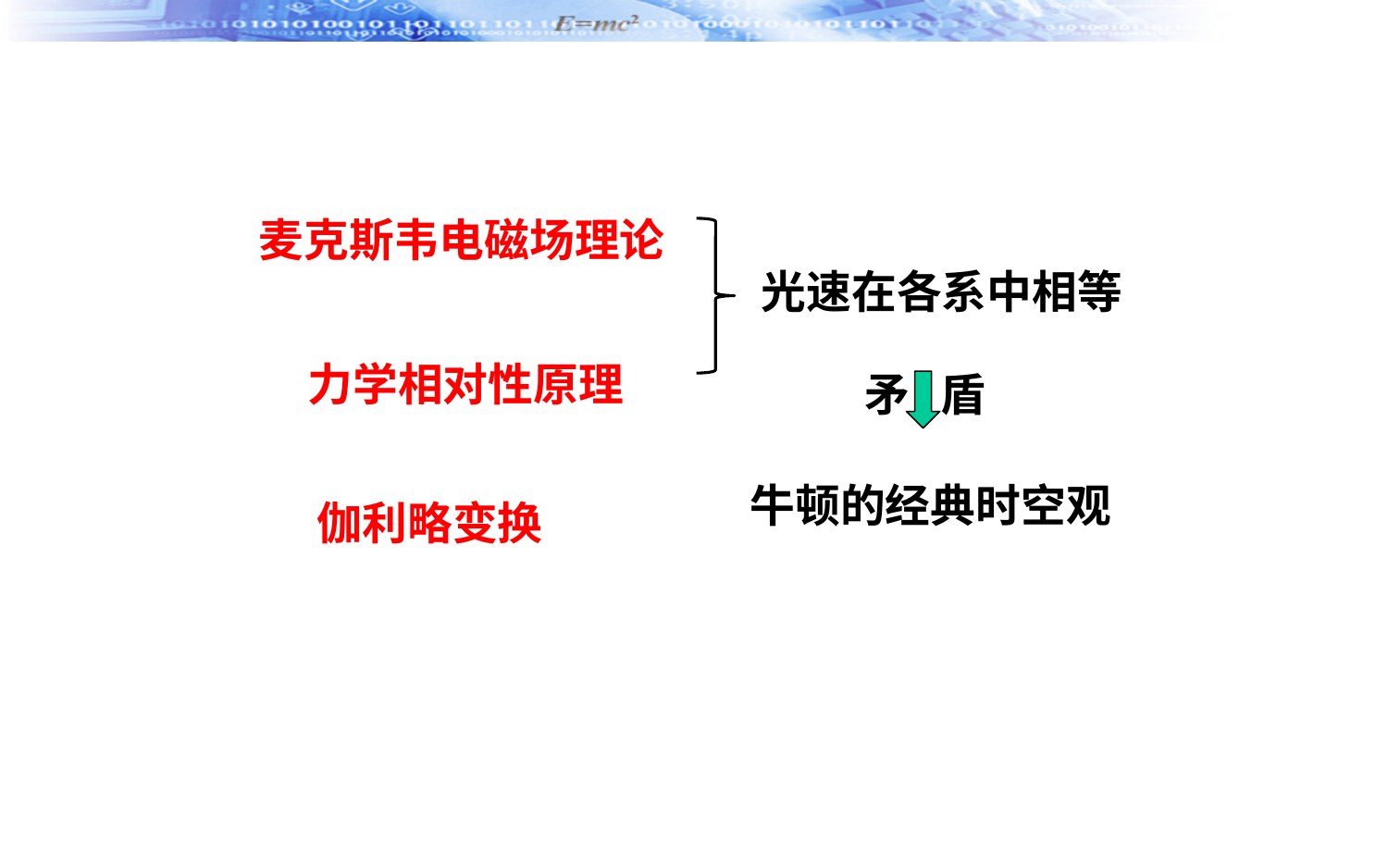

麦克斯韦电磁场理论

光速在各系中相等
力学相对性原理
矛   盾

伽利略变换
牛顿的经典时空观